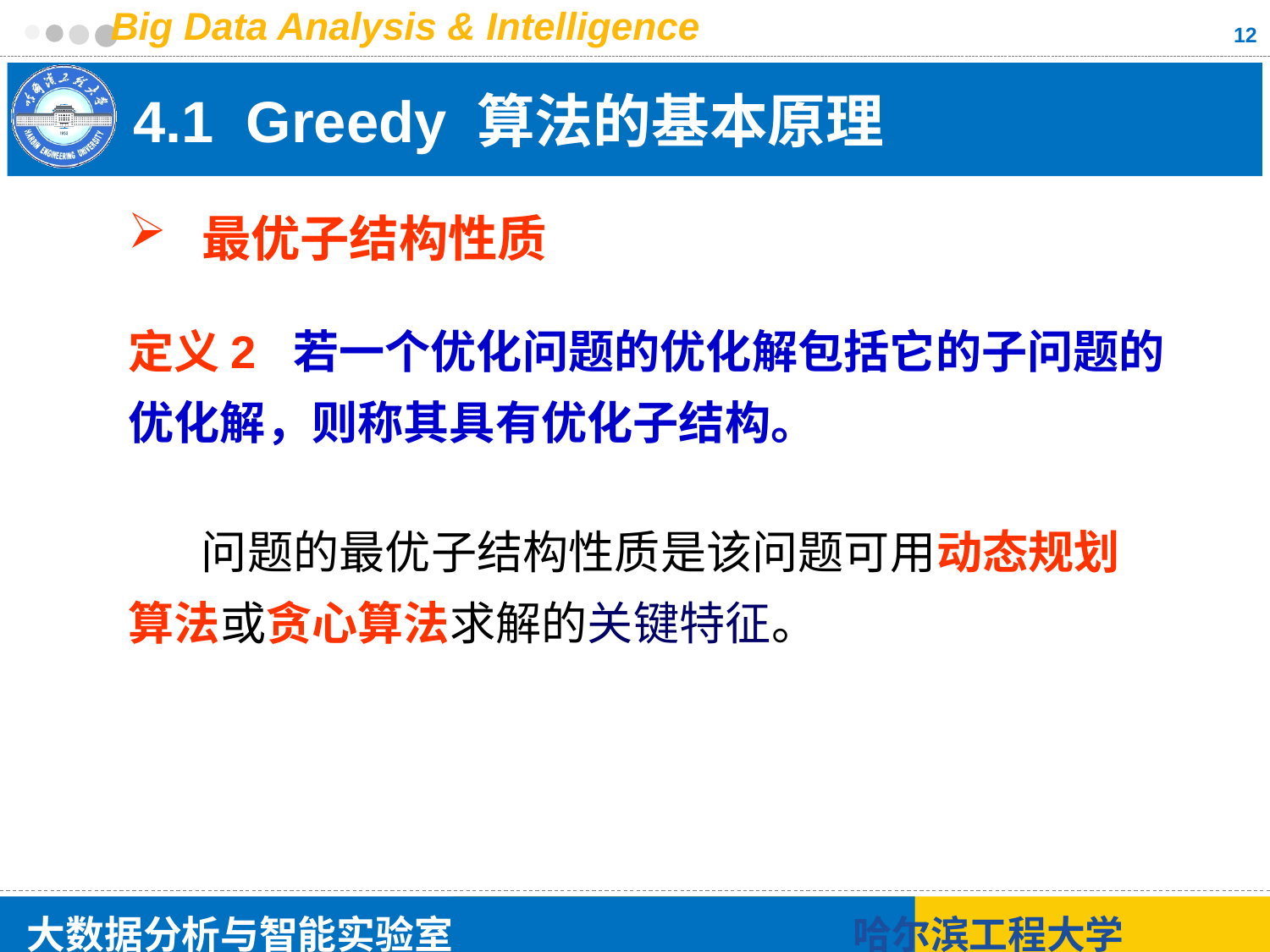

12
# 4.1  Greedy 算法的基本原理
  最优子结构性质
定义2  若一个优化问题的优化解包括它的子问题的优化解，则称其具有优化子结构。
      问题的最优子结构性质是该问题可用动态规划算法或贪心算法求解的关键特征。